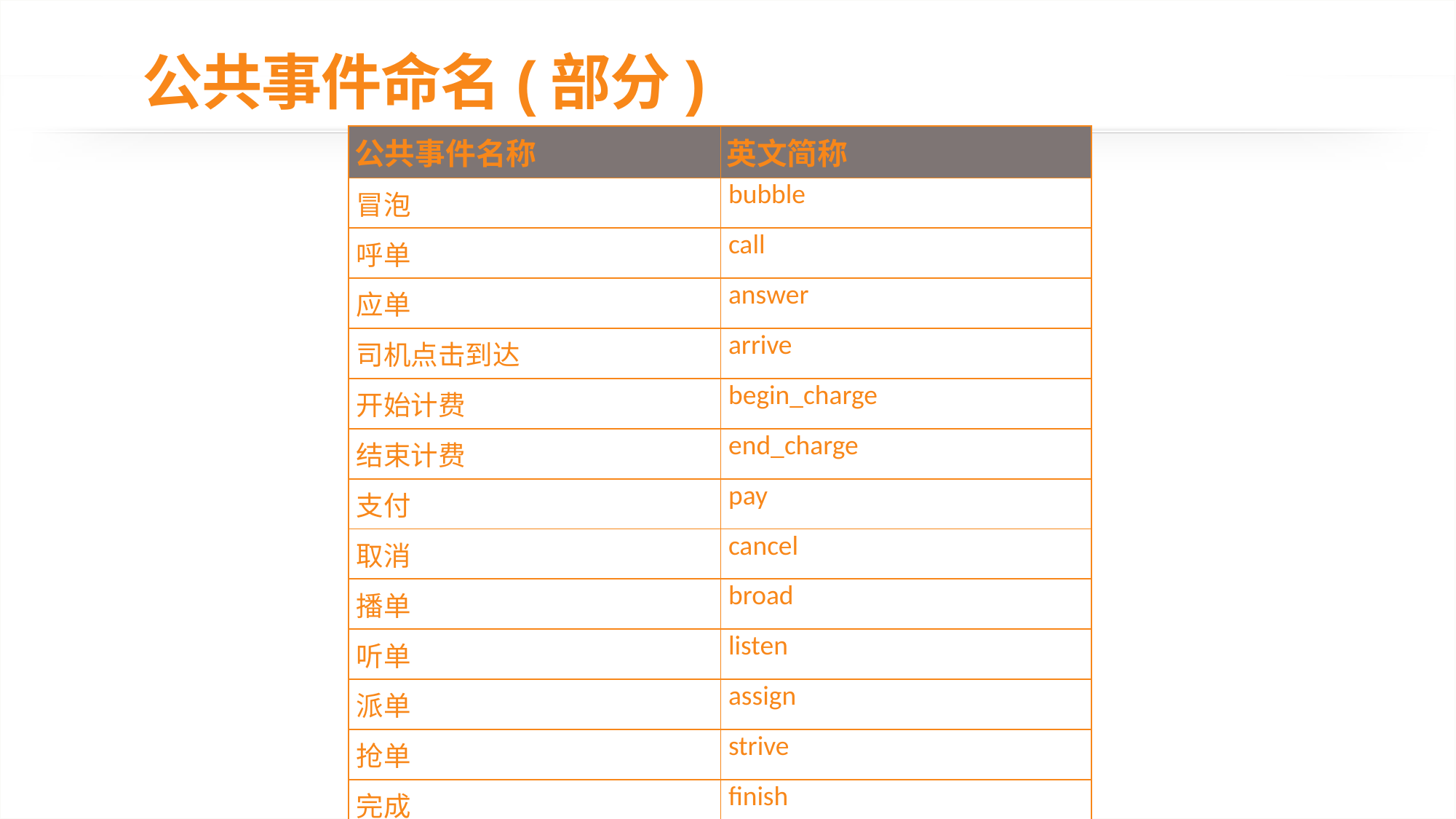

# 公共事件命名(部分)
| 公共事件名称 | 英文简称 |
| --- | --- |
| 冒泡 | bubble |
| 呼单 | call |
| 应单 | answer |
| 司机点击到达 | arrive |
| 开始计费 | begin\_charge |
| 结束计费 | end\_charge |
| 支付 | pay |
| 取消 | cancel |
| 播单 | broad |
| 听单 | listen |
| 派单 | assign |
| 抢单 | strive |
| 完成 | finish |
| 取消 | cancel |
| 更多公共指标命名请参看模型规范的【3.14 公共指标】 |  |